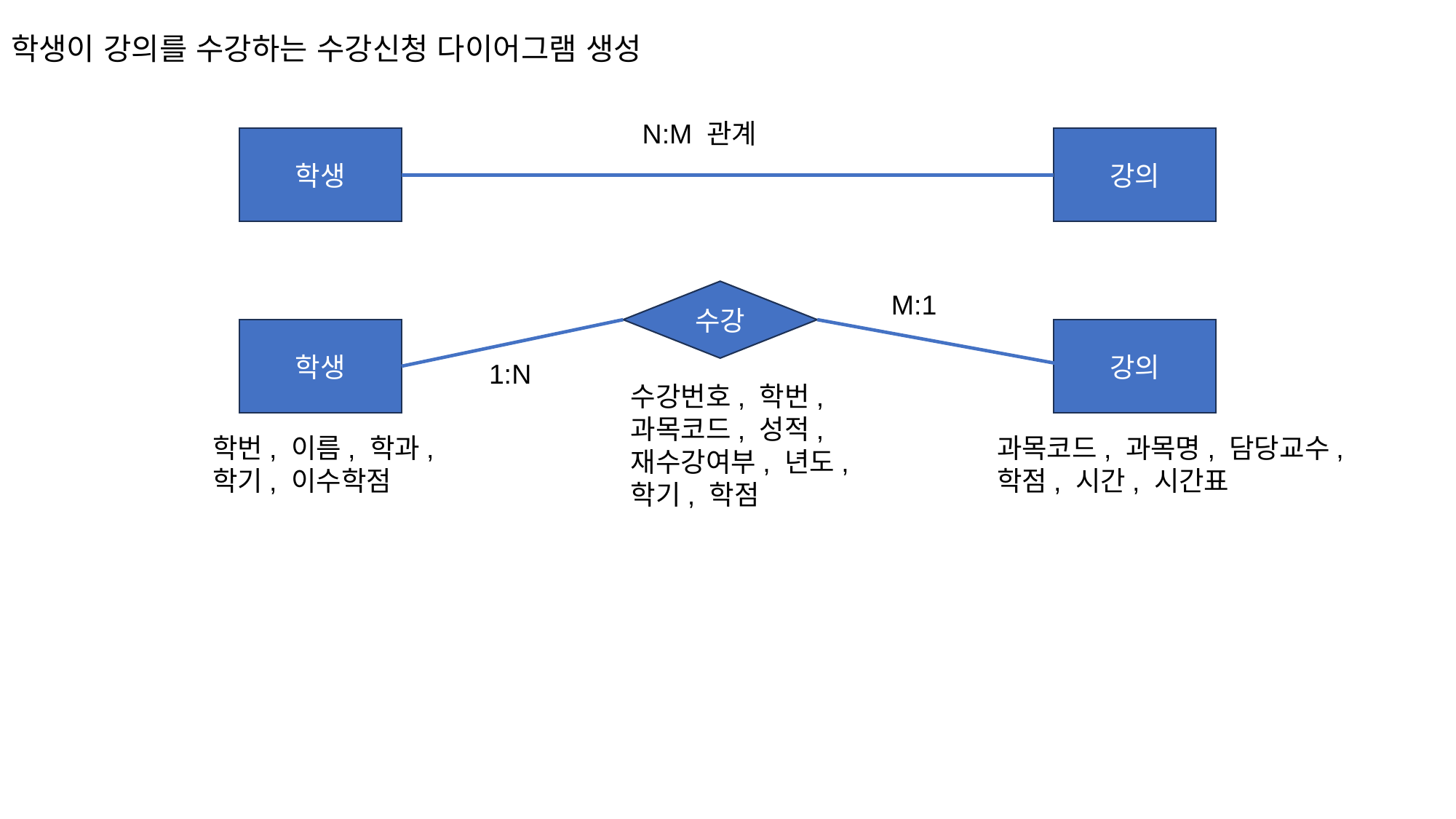

# 학생이 강의를 수강하는 수강신청 다이어그램 생성
N:M 관계
학생
강의
수강
M:1
학생
강의
1:N
수강번호, 학번,
과목코드, 성적,
재수강여부, 년도,
학기, 학점
학번, 이름, 학과,
학기, 이수학점
과목코드, 과목명, 담당교수,
학점, 시간, 시간표